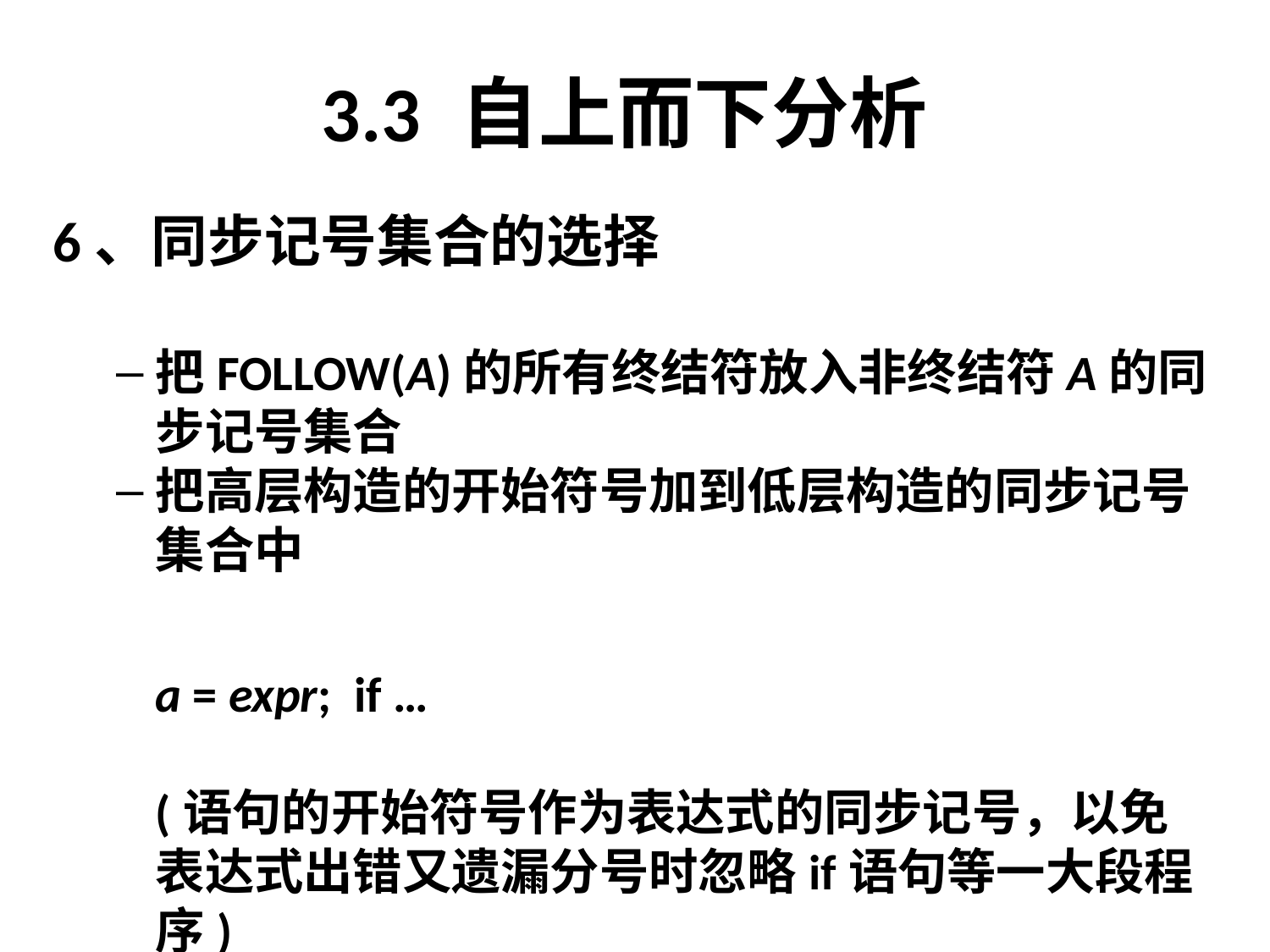

# 3.3 自上而下分析
6、同步记号集合的选择

把FOLLOW(A)的所有终结符放入非终结符A的同步记号集合
把高层构造的开始符号加到低层构造的同步记号集合中

	a = expr;  if …

	(语句的开始符号作为表达式的同步记号，以免表达式出错又遗漏分号时忽略if语句等一大段程序)